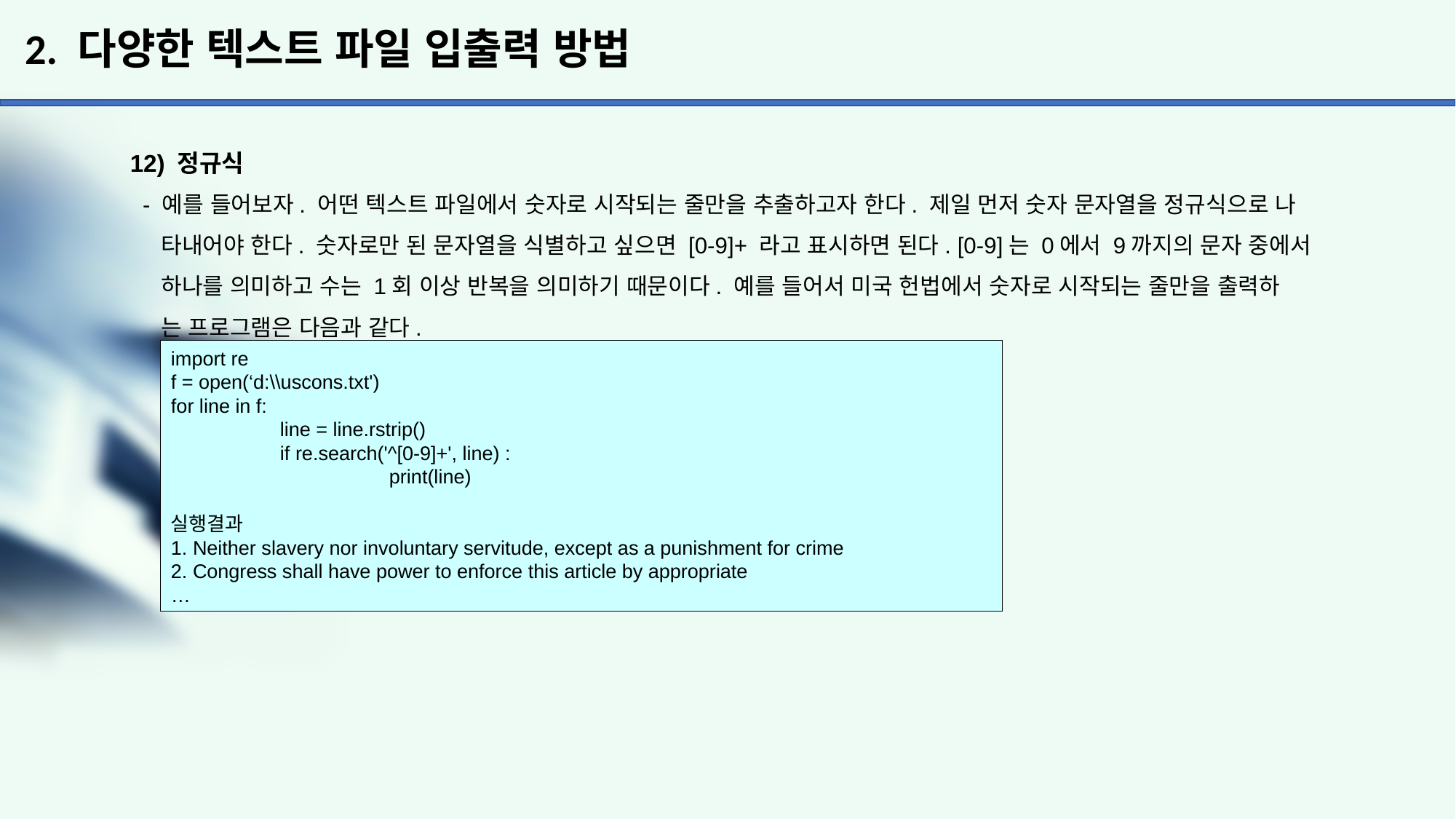

# 2. 다양한 텍스트 파일 입출력 방법
12) 정규식
  - 예를 들어보자. 어떤 텍스트 파일에서 숫자로 시작되는 줄만을 추출하고자 한다. 제일 먼저 숫자 문자열을 정규식으로 나
    타내어야 한다. 숫자로만 된 문자열을 식별하고 싶으면 [0-9]+ 라고 표시하면 된다. [0-9]는 0에서 9까지의 문자 중에서
    하나를 의미하고 수는 1회 이상 반복을 의미하기 때문이다. 예를 들어서 미국 헌법에서 숫자로 시작되는 줄만을 출력하
    는 프로그램은 다음과 같다.

import re
f = open(‘d:\\uscons.txt')
for line in f:
	line = line.rstrip()
	if re.search('^[0-9]+', line) :
		print(line)

실행결과
1. Neither slavery nor involuntary servitude, except as a punishment for crime
2. Congress shall have power to enforce this article by appropriate
…